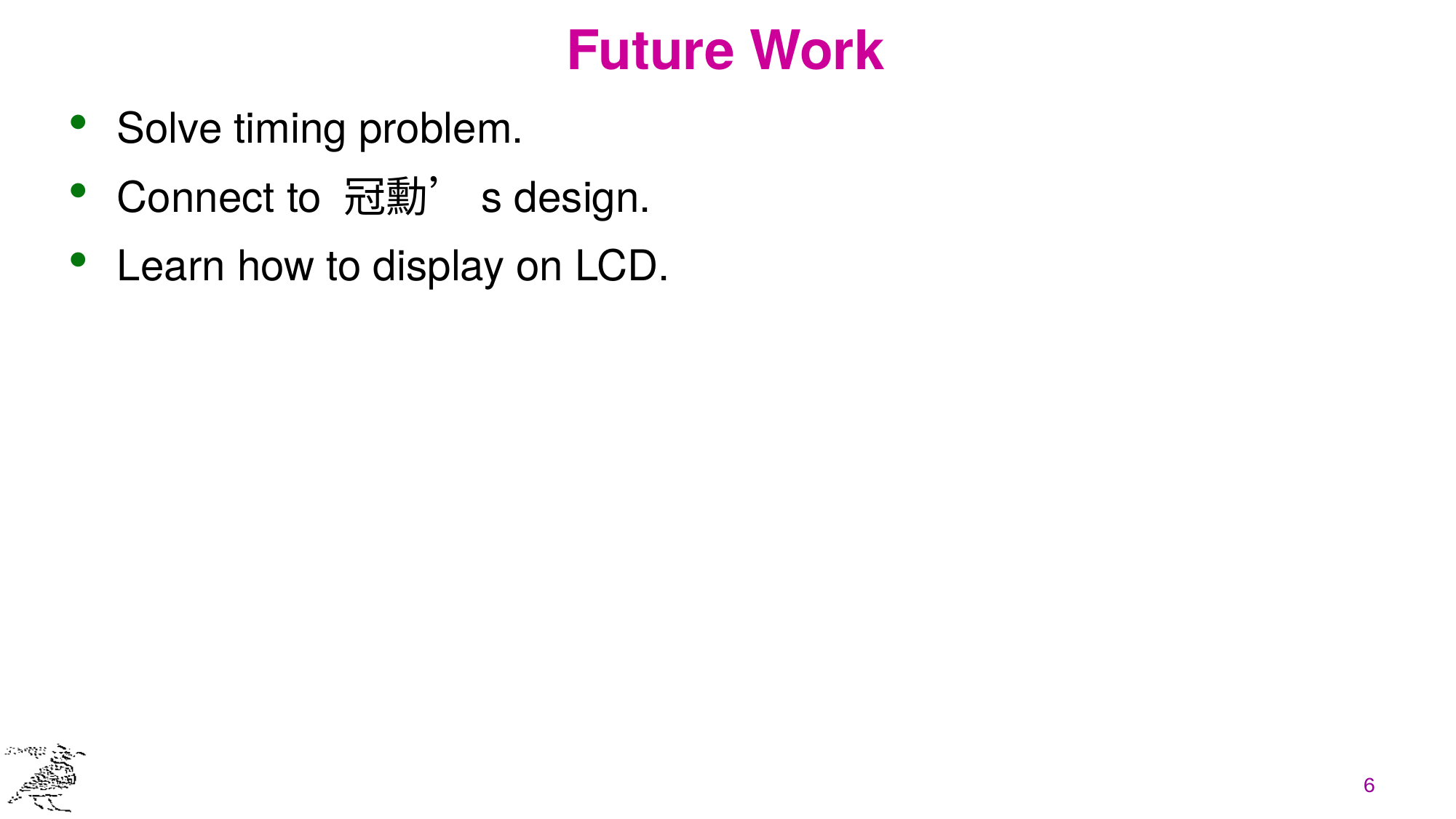

# Future Work
Solve timing problem.
Connect to 冠勳’s design.
Learn how to display on LCD.
6